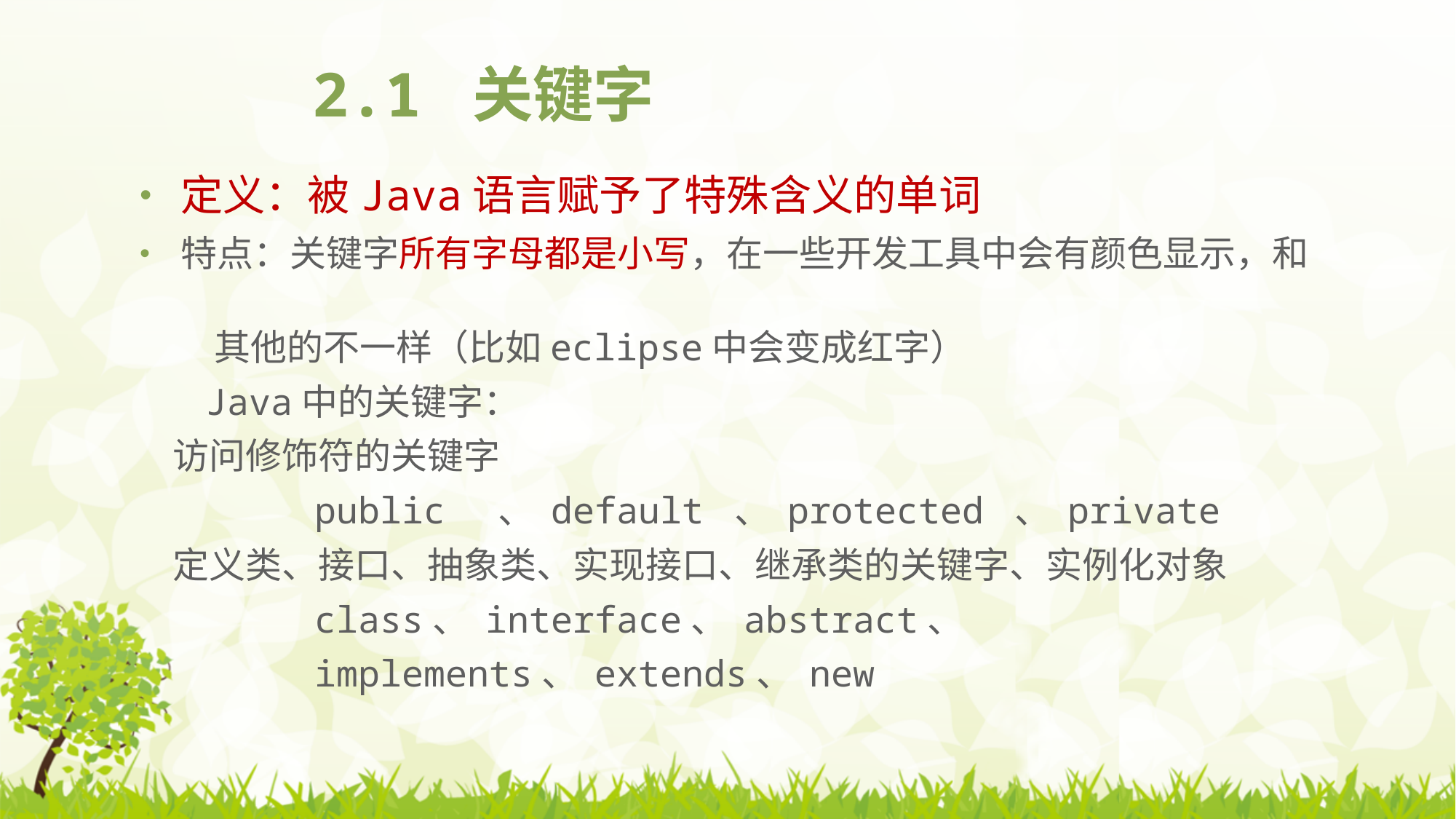

# 2.1 关键字
定义：被Java语言赋予了特殊含义的单词
特点：关键字所有字母都是小写，在一些开发工具中会有颜色显示，和
        其他的不一样（比如eclipse中会变成红字）
   Java中的关键字：
   访问修饰符的关键字
        public  、 default 、 protected 、 private
   定义类、接口、抽象类、实现接口、继承类的关键字、实例化对象
        class、 interface、 abstract、
        implements、 extends、 new